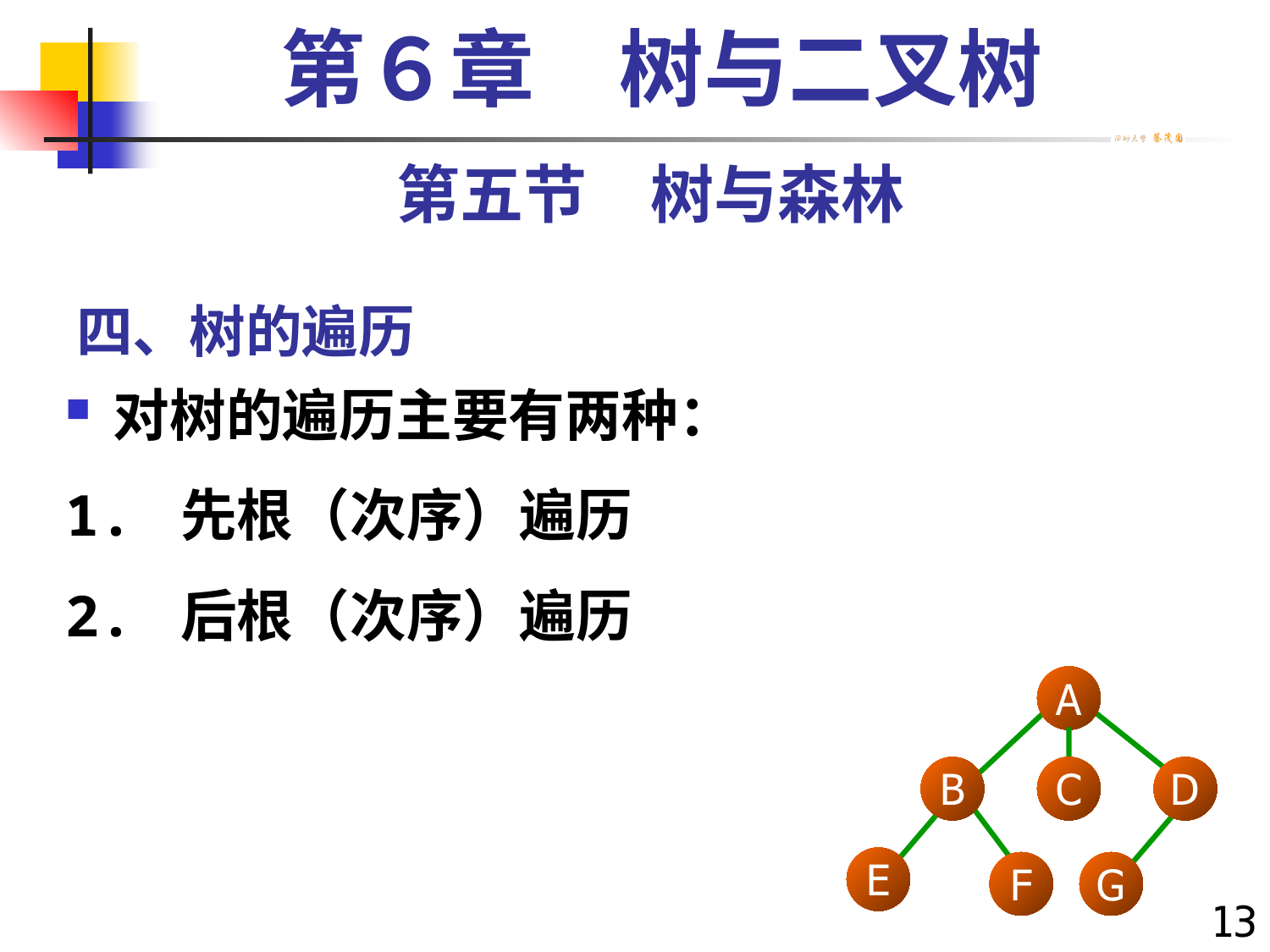

第６章　树与二叉树
第五节　树与森林
# 四、树的遍历
对树的遍历主要有两种：
1. 先根（次序）遍历
2. 后根（次序）遍历
A

B
C
D

E
F
G
13